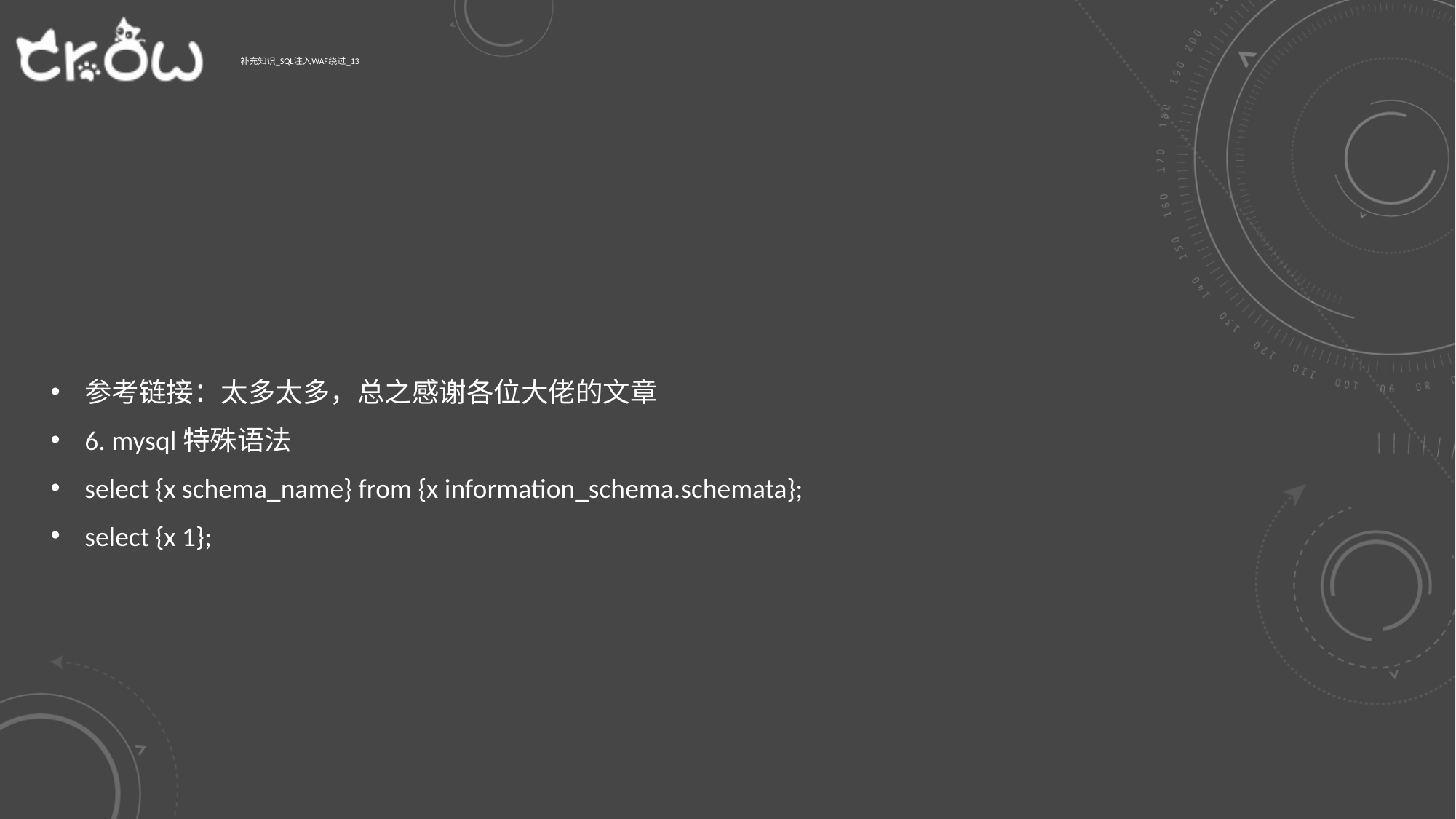

# 补充知识_sql注入WAF绕过_13
参考链接：太多太多，总之感谢各位大佬的文章
6. mysql特殊语法
select {x schema_name} from {x information_schema.schemata};
select {x 1};